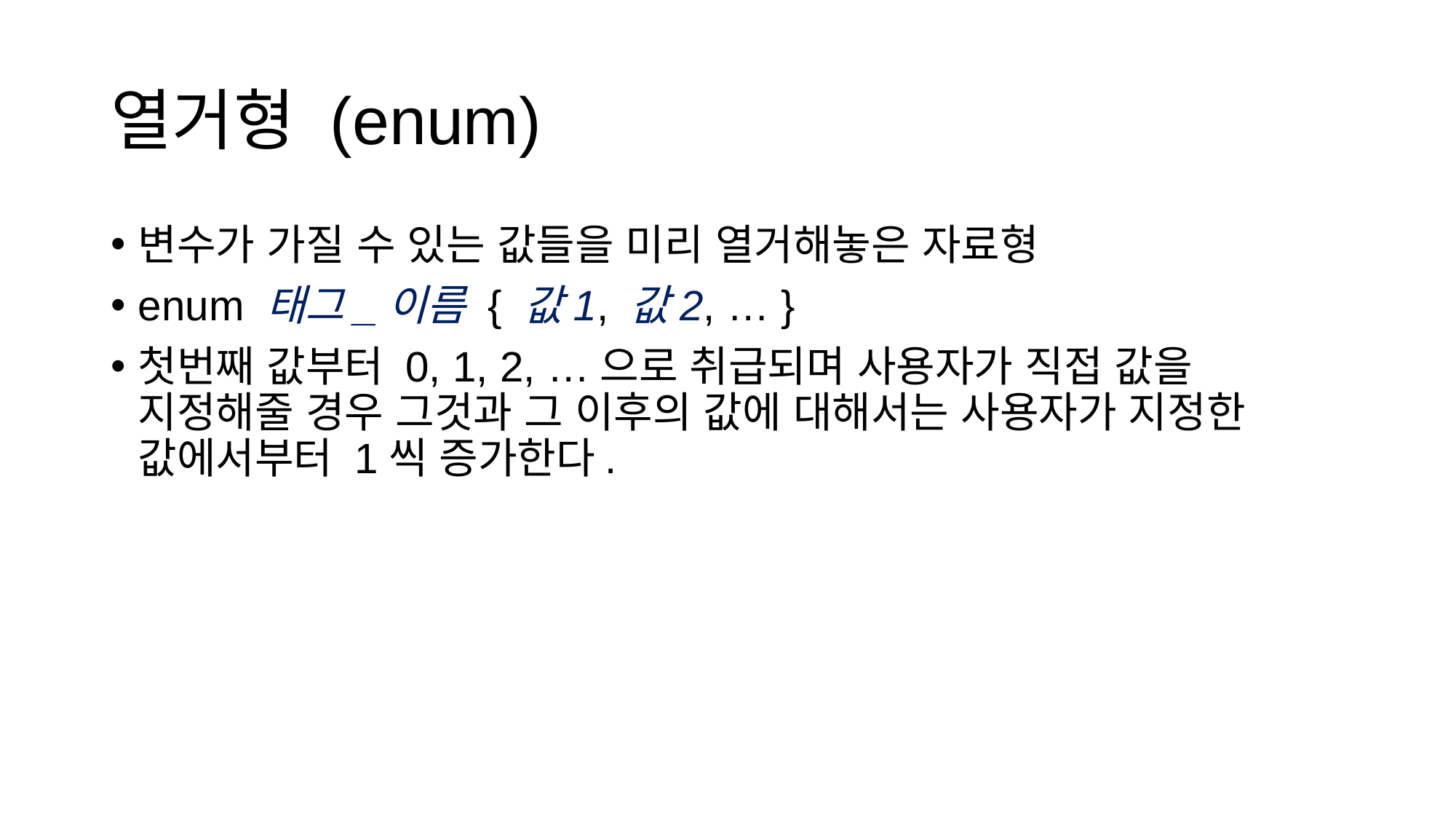

# 열거형 (enum)
변수가 가질 수 있는 값들을 미리 열거해놓은 자료형
enum 태그_이름 { 값1, 값2, … }
첫번째 값부터 0, 1, 2, …으로 취급되며 사용자가 직접 값을 지정해줄 경우 그것과 그 이후의 값에 대해서는 사용자가 지정한 값에서부터 1씩 증가한다.